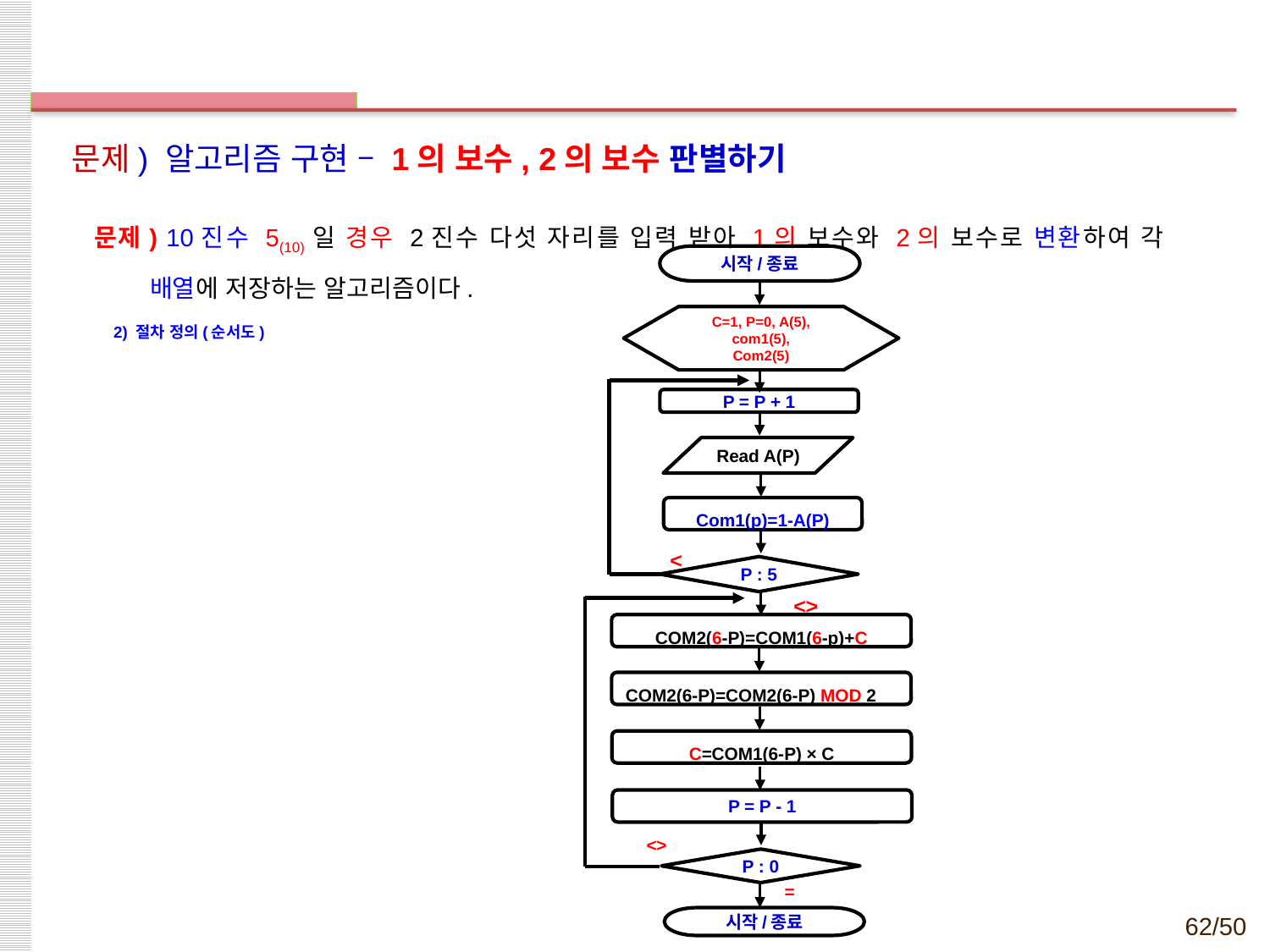

# 문제) 알고리즘 구현 – 1의 보수, 2의 보수 판별하기
문제) 10진수 5(10)일 경우 2진수 다섯 자리를 입력 받아 1의 보수와 2의 보수로 변환하여 각
        배열에 저장하는 알고리즘이다.
시작/종료
C=1, P=0, A(5), com1(5),
Com2(5)
P = P + 1
Read A(P)
Com1(p)=1-A(P)
<
P : 5
<>
COM2(6-P)=COM1(6-p)+C
COM2(6-P)=COM2(6-P) MOD 2
C=COM1(6-P) × C
P = P - 1
<>
P : 0
=
시작/종료
2) 절차 정의(순서도)